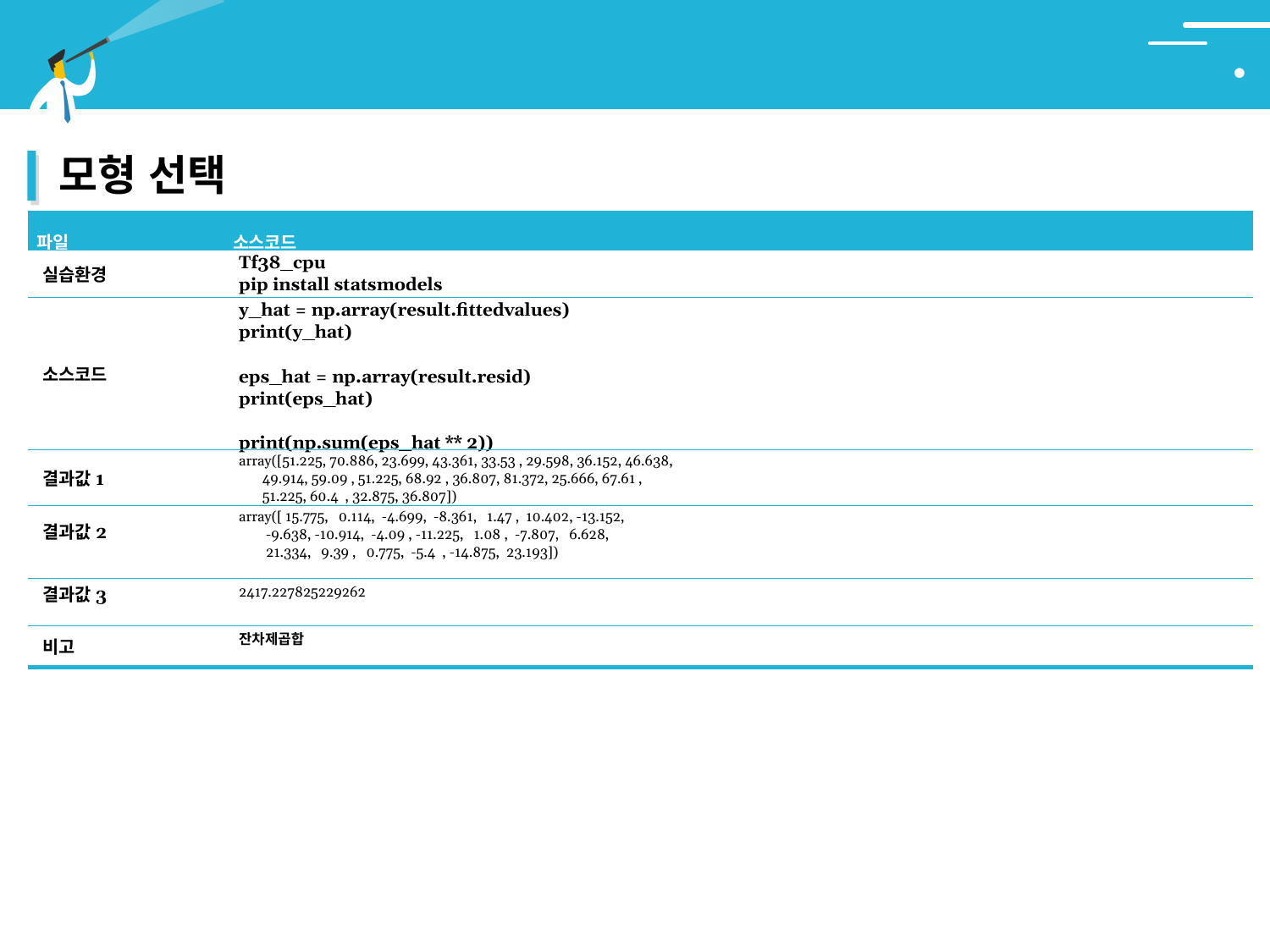

# 5. 모형의 선택
모형 선택

| 파일 | 소스코드 |
| --- | --- |
| 실습환경 | Tf38\_cpu pip install statsmodels |
| 소스코드 | y\_hat = np.array(result.fittedvalues) print(y\_hat) eps\_hat = np.array(result.resid) print(eps\_hat) print(np.sum(eps\_hat \*\* 2)) |
| 결과값1 | array([51.225, 70.886, 23.699, 43.361, 33.53 , 29.598, 36.152, 46.638, 49.914, 59.09 , 51.225, 68.92 , 36.807, 81.372, 25.666, 67.61 , 51.225, 60.4 , 32.875, 36.807]) |
| 결과값2 | array([ 15.775, 0.114, -4.699, -8.361, 1.47 , 10.402, -13.152, -9.638, -10.914, -4.09 , -11.225, 1.08 , -7.807, 6.628, 21.334, 9.39 , 0.775, -5.4 , -14.875, 23.193]) |
| 결과값3 | 2417.227825229262 |
| 비고 | 잔차제곱합 |